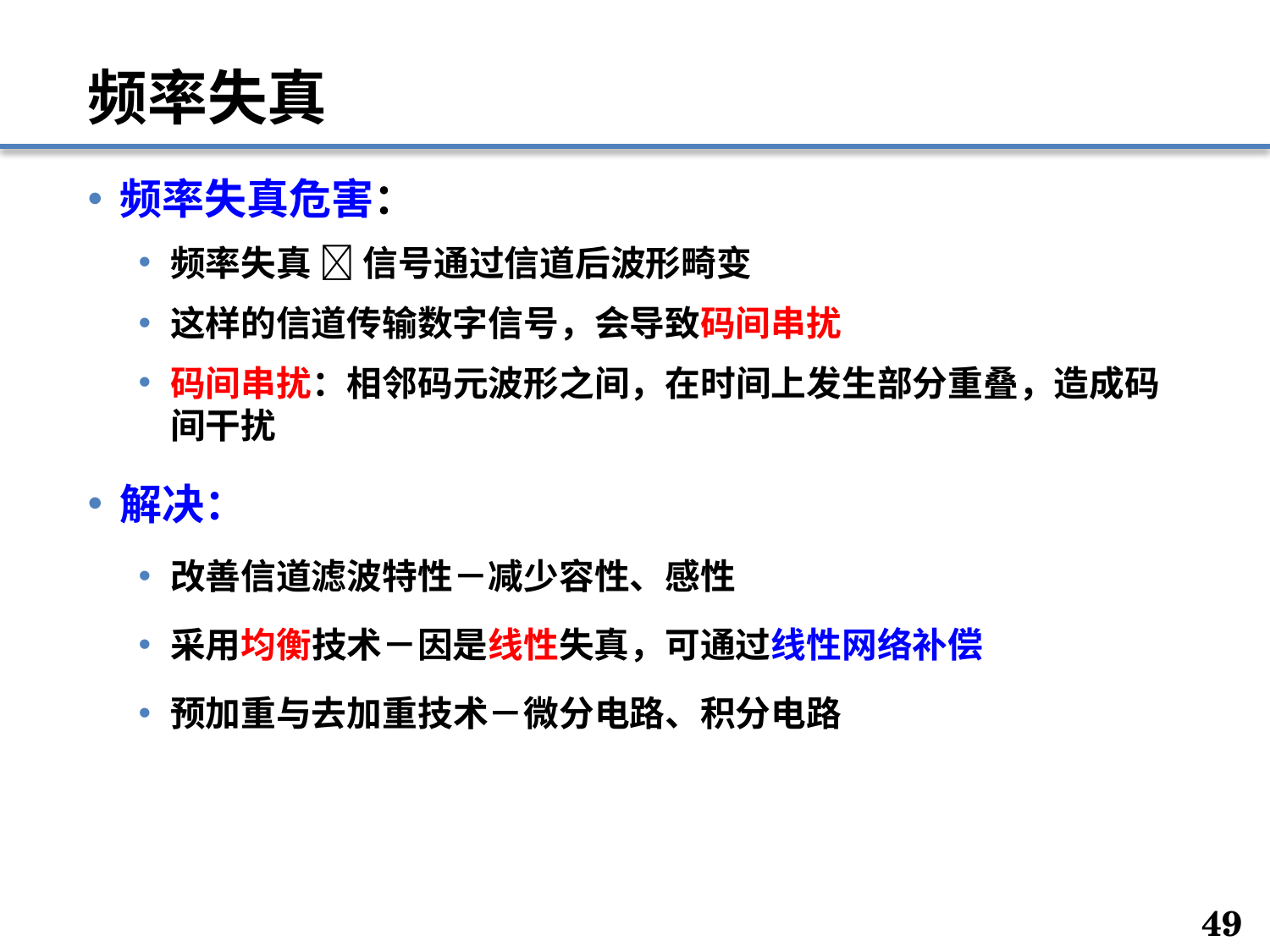

# 频率失真
频率失真危害：
频率失真 ⇒ 信号通过信道后波形畸变
这样的信道传输数字信号，会导致码间串扰
码间串扰：相邻码元波形之间，在时间上发生部分重叠，造成码间干扰
解决：
改善信道滤波特性－减少容性、感性
采用均衡技术－因是线性失真，可通过线性网络补偿
预加重与去加重技术－微分电路、积分电路
49